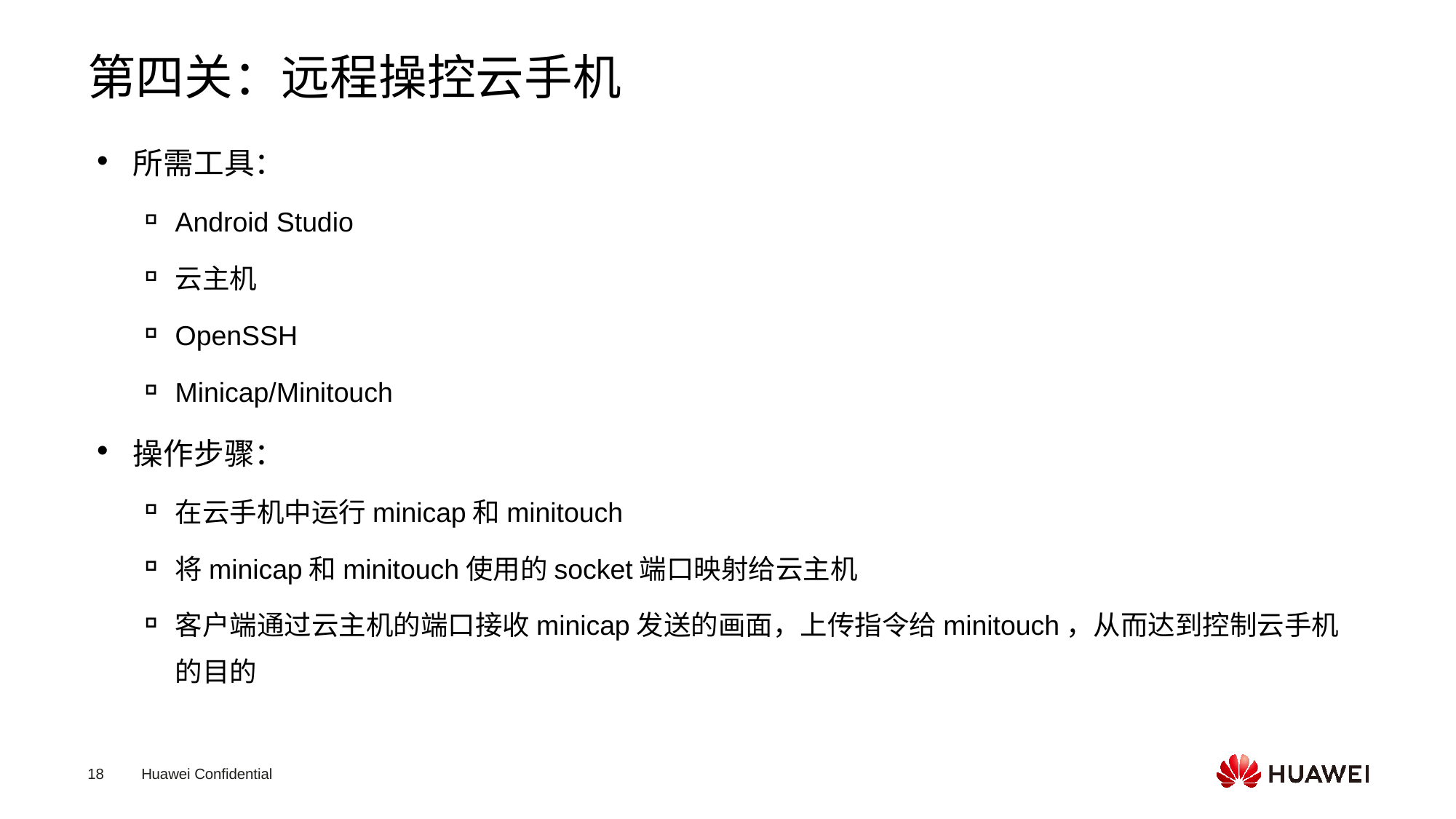

# 第四关：远程操控云手机
所需工具：
Android Studio
云主机
OpenSSH
Minicap/Minitouch
操作步骤：
在云手机中运行minicap和minitouch
将minicap和minitouch使用的socket端口映射给云主机
客户端通过云主机的端口接收minicap发送的画面，上传指令给minitouch，从而达到控制云手机的目的